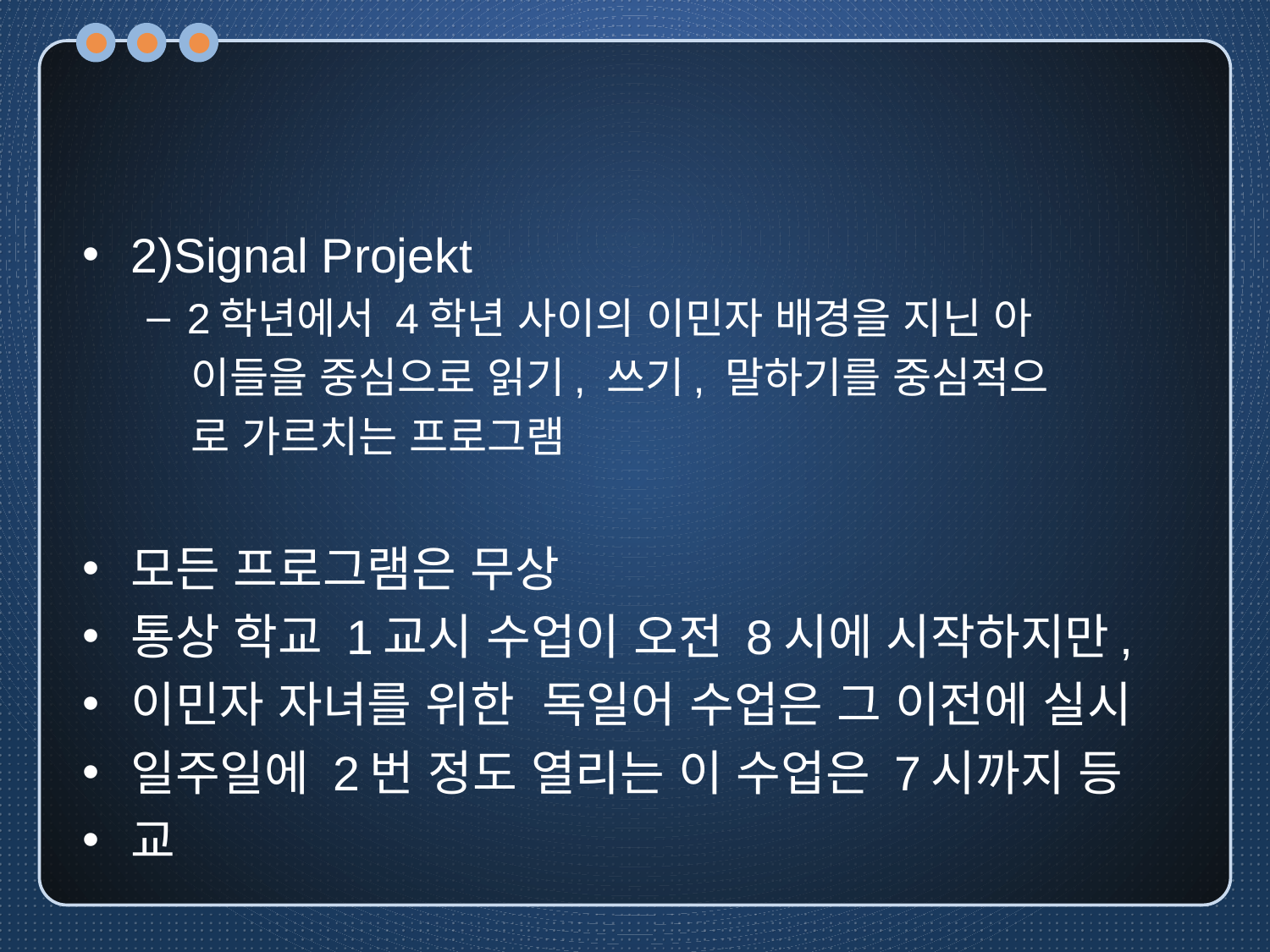

#
2)Signal Projekt
2학년에서 4학년 사이의 이민자 배경을 지닌 아
   이들을 중심으로 읽기, 쓰기, 말하기를 중심적으
   로 가르치는 프로그램

모든 프로그램은 무상
통상 학교 1교시 수업이 오전 8시에 시작하지만,
이민자 자녀를 위한  독일어 수업은 그 이전에 실시
일주일에 2번 정도 열리는 이 수업은 7시까지 등
교